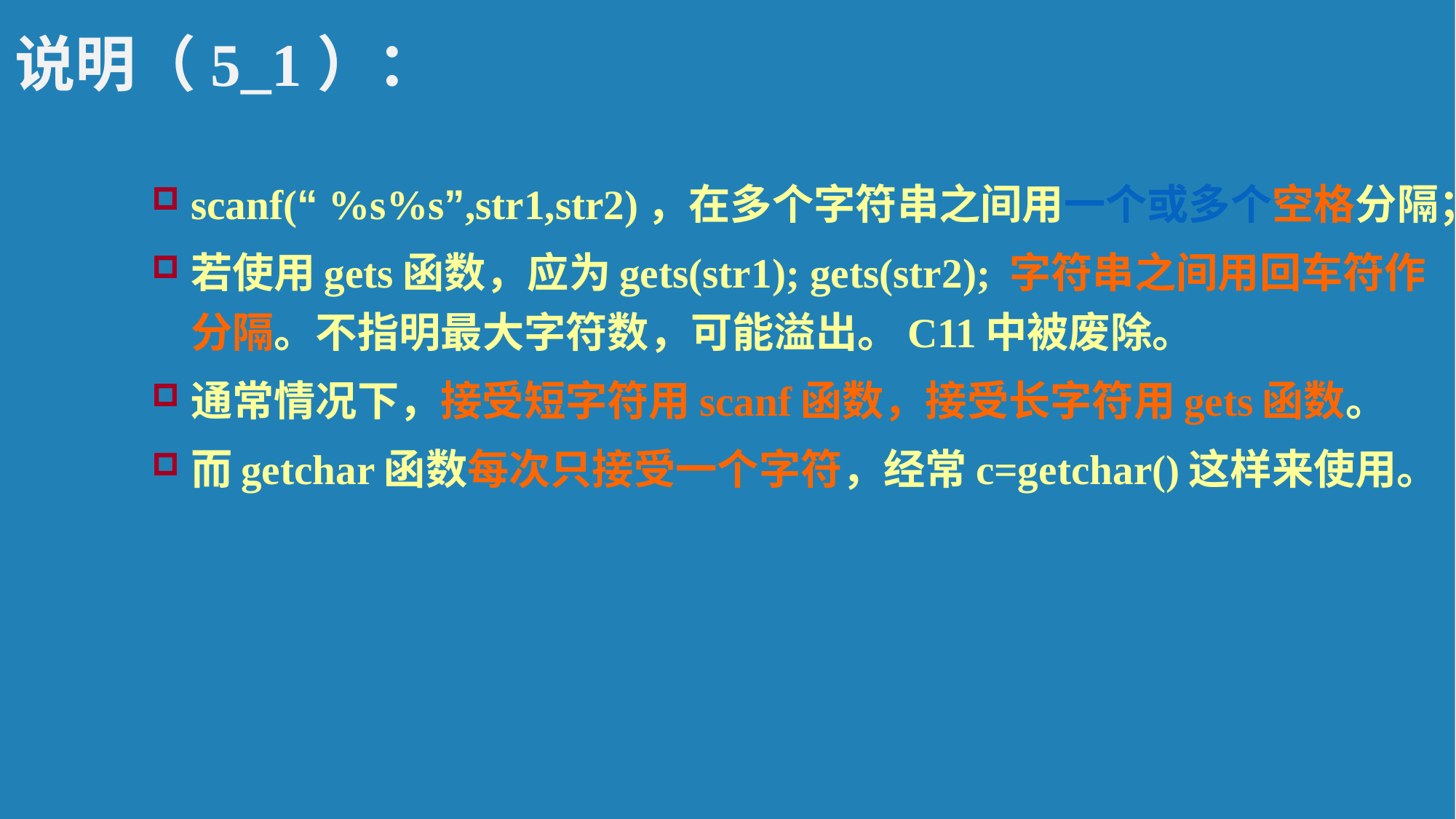

说明（5_1）：
scanf(“ %s%s”,str1,str2)，在多个字符串之间用一个或多个空格分隔；
若使用gets函数，应为gets(str1); gets(str2); 字符串之间用回车符作分隔。不指明最大字符数，可能溢出。C11中被废除。
通常情况下，接受短字符用scanf函数，接受长字符用gets函数。
而getchar函数每次只接受一个字符，经常c=getchar()这样来使用。